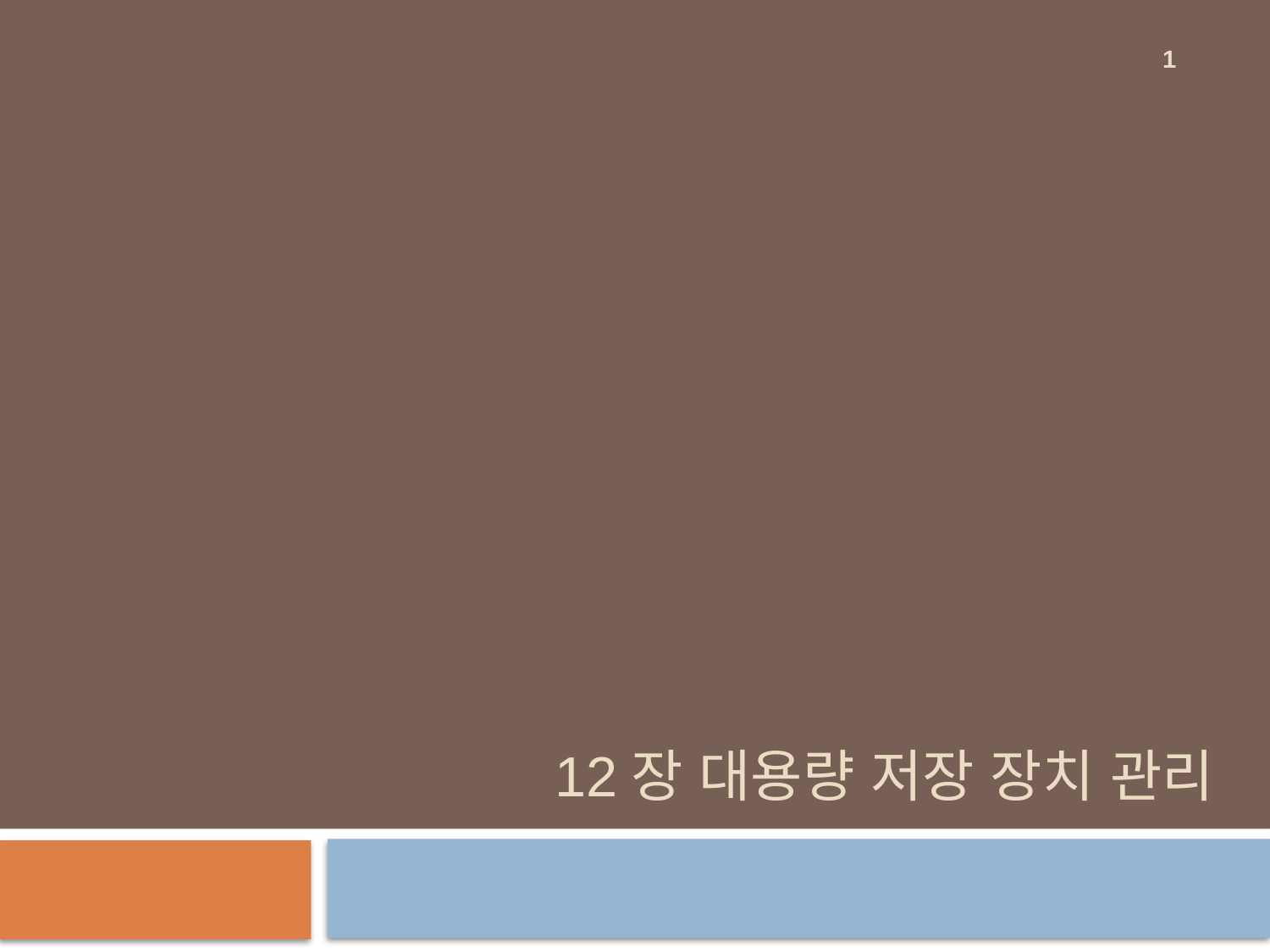

1
# 12장 대용량 저장 장치 관리